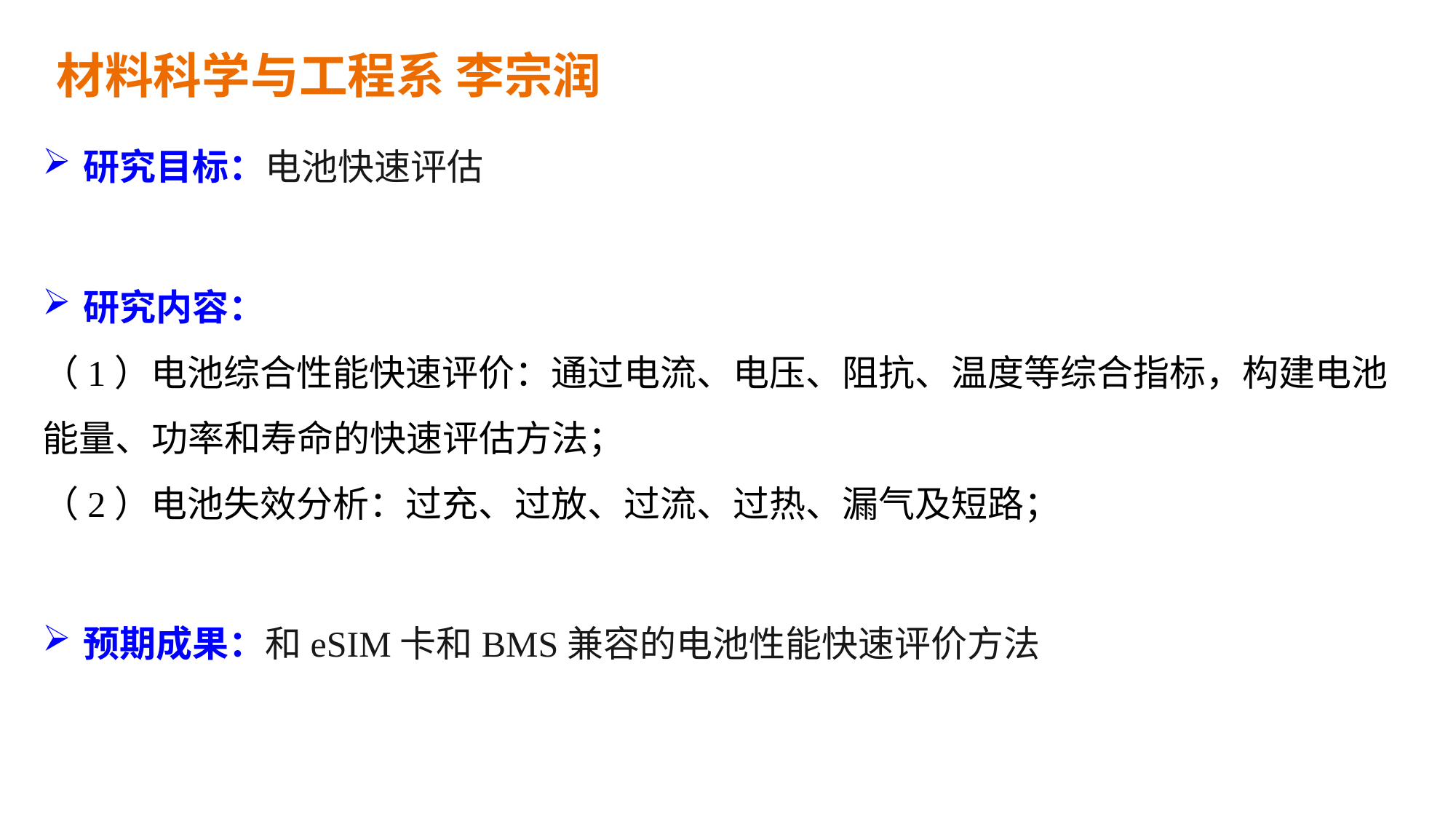

材料科学与工程系 李宗润
研究目标：电池快速评估

研究内容：
（1）电池综合性能快速评价：通过电流、电压、阻抗、温度等综合指标，构建电池能量、功率和寿命的快速评估方法；
（2）电池失效分析：过充、过放、过流、过热、漏气及短路；

预期成果：和eSIM卡和BMS兼容的电池性能快速评价方法